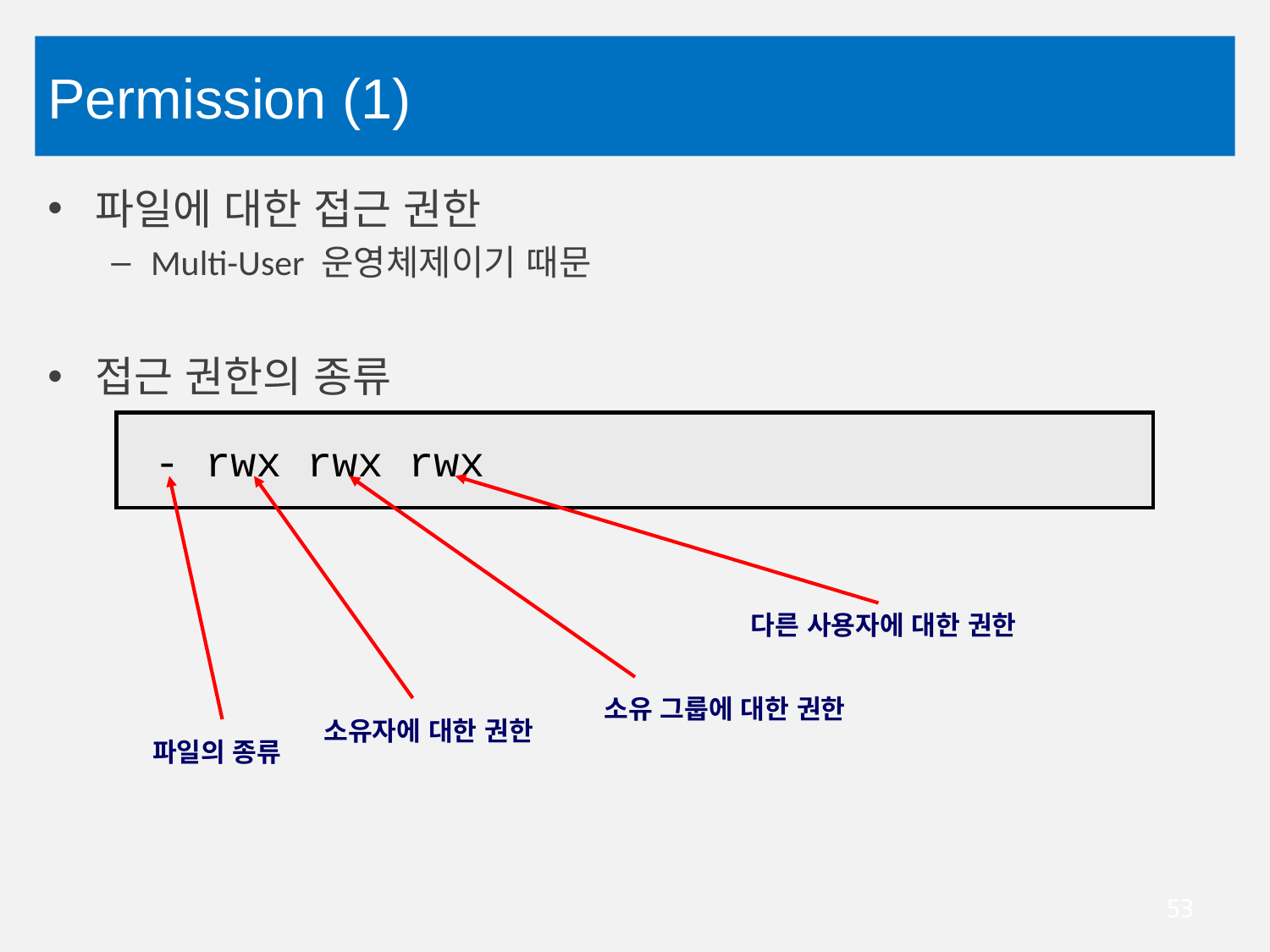

# Permission (1)
파일에 대한 접근 권한
Multi-User 운영체제이기 때문

접근 권한의 종류
 - rwx rwx rwx

다른 사용자에 대한 권한
소유 그룹에 대한 권한
소유자에 대한 권한
파일의 종류
53